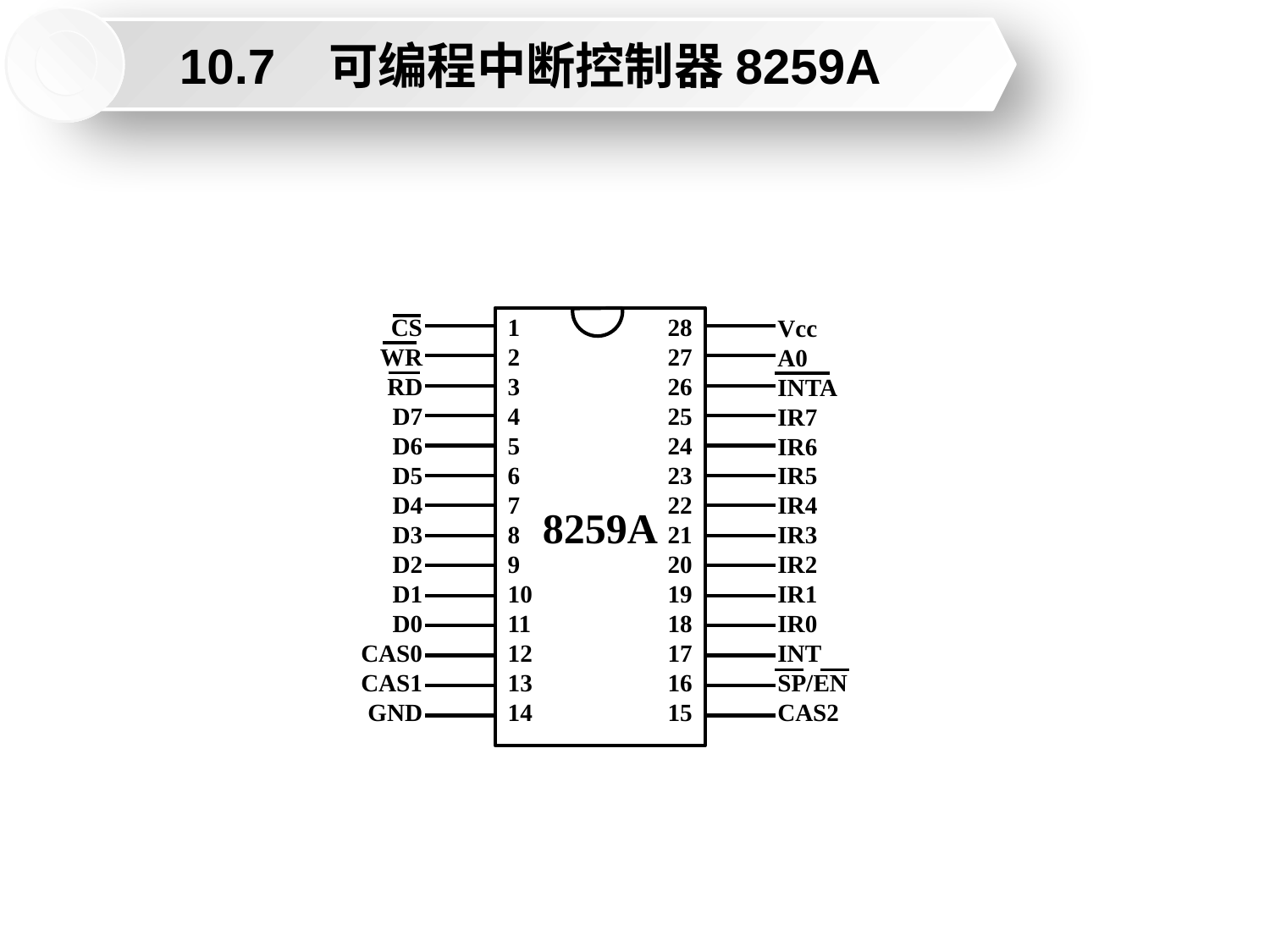

10.7   可编程中断控制器8259A

8259A
CS
WR
RD
D7
D6
D5
D4
D3
D2
D1
D0
CAS0
CAS1
GND

1
2
3
4
5
6
7
8
9
10
11
12
13
14

28
27
26
25
24
23
22
21
20
19
18
17
16
15

Vcc
A0
INTA
IR7
IR6
IR5
IR4
IR3
IR2
IR1
IR0
INT
SP/EN
CAS2